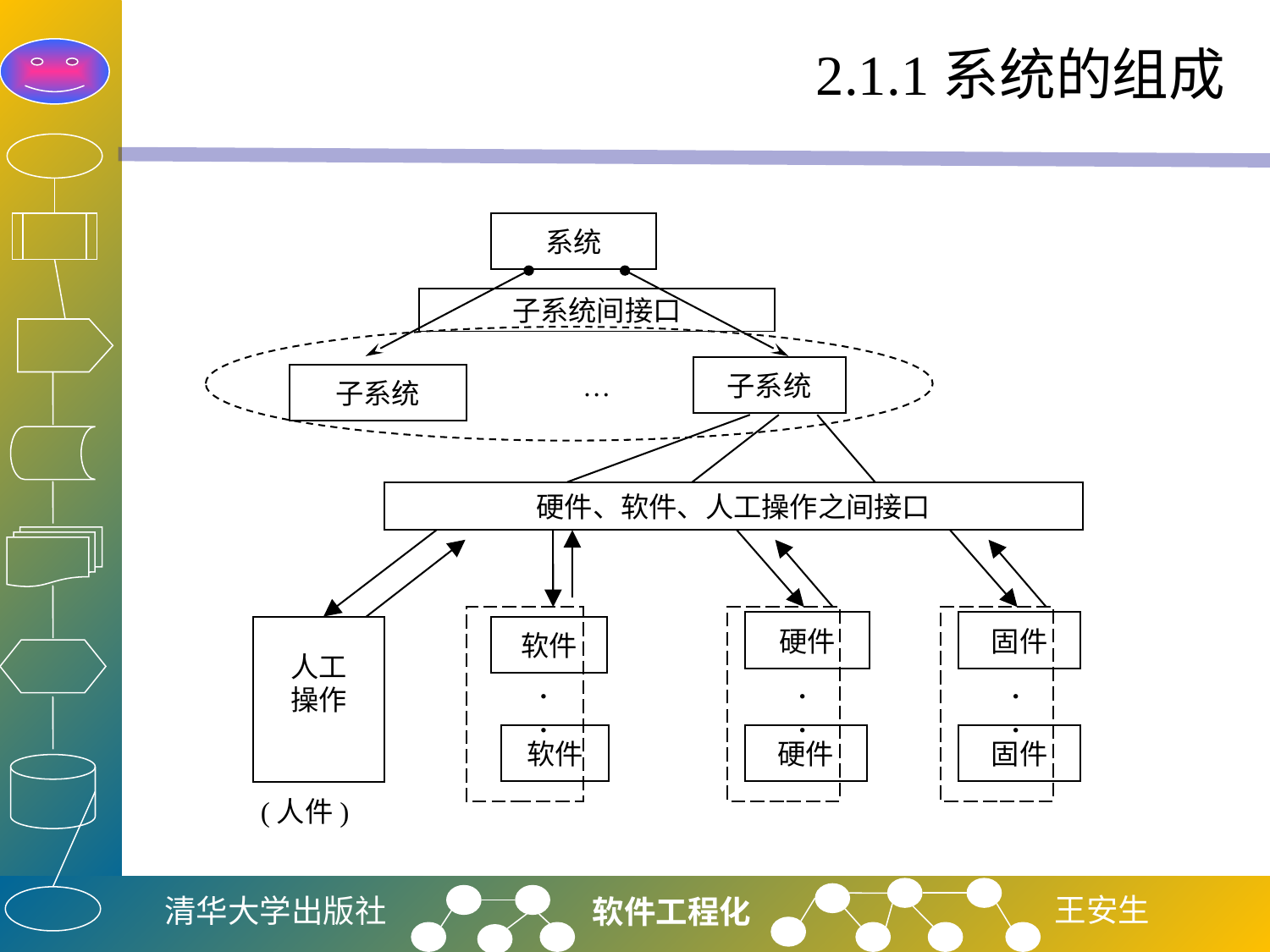

# 2.1.1系统的组成

系统

子系统间接口

子系统
…
子系统

硬件、软件、人工操作之间接口

.
.
.
.
.
.
硬件
固件
人工
操作

软件
软件
硬件
固件
(人件)